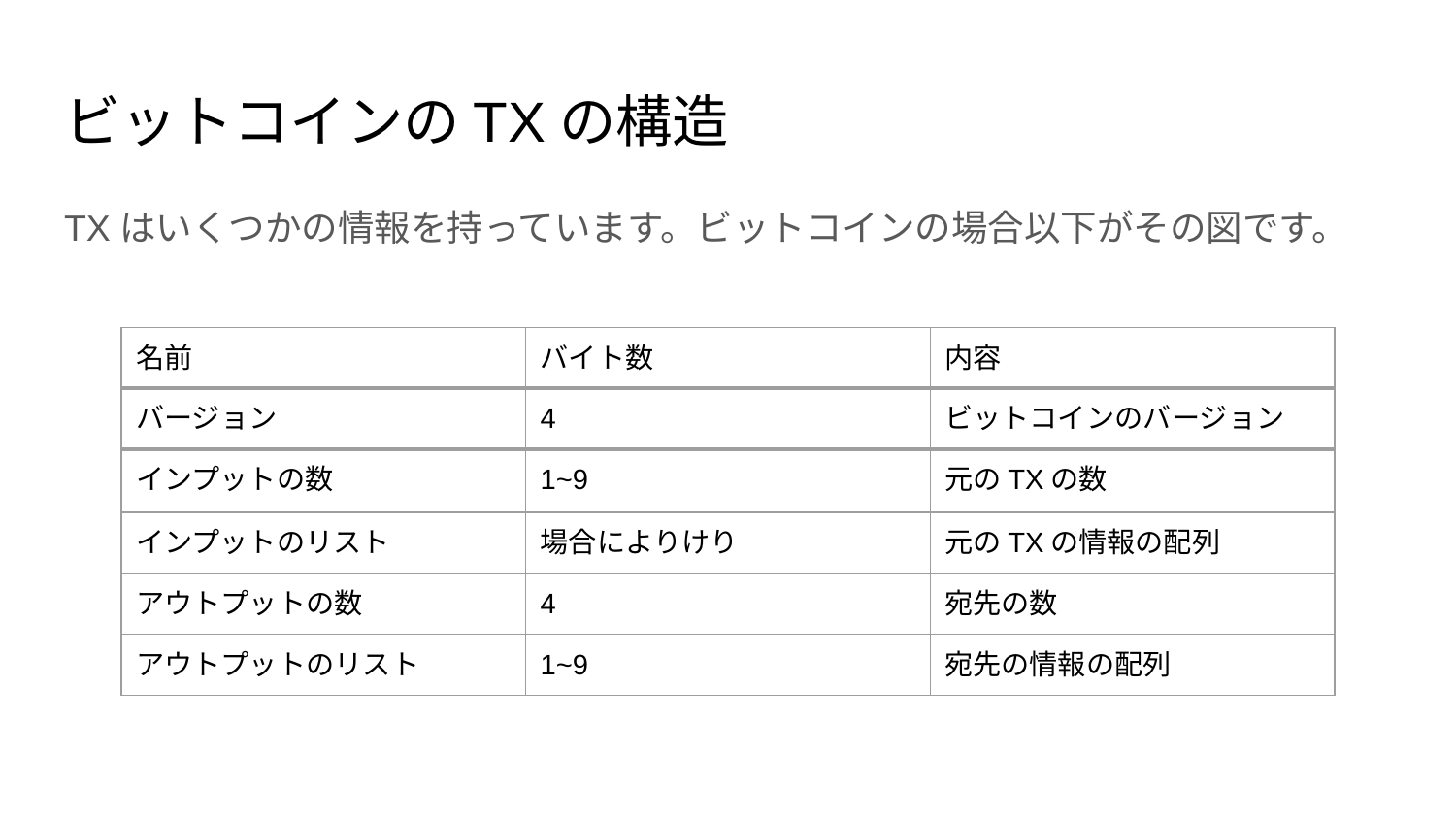

# ビットコインのTXの構造
TXはいくつかの情報を持っています。ビットコインの場合以下がその図です。

| 名前 | バイト数 | 内容 |
| --- | --- | --- |
| バージョン | 4 | ビットコインのバージョン |
| インプットの数 | 1~9 | 元のTXの数 |
| インプットのリスト | 場合によりけり | 元のTXの情報の配列 |
| アウトプットの数 | 4 | 宛先の数 |
| アウトプットのリスト | 1~9 | 宛先の情報の配列 |